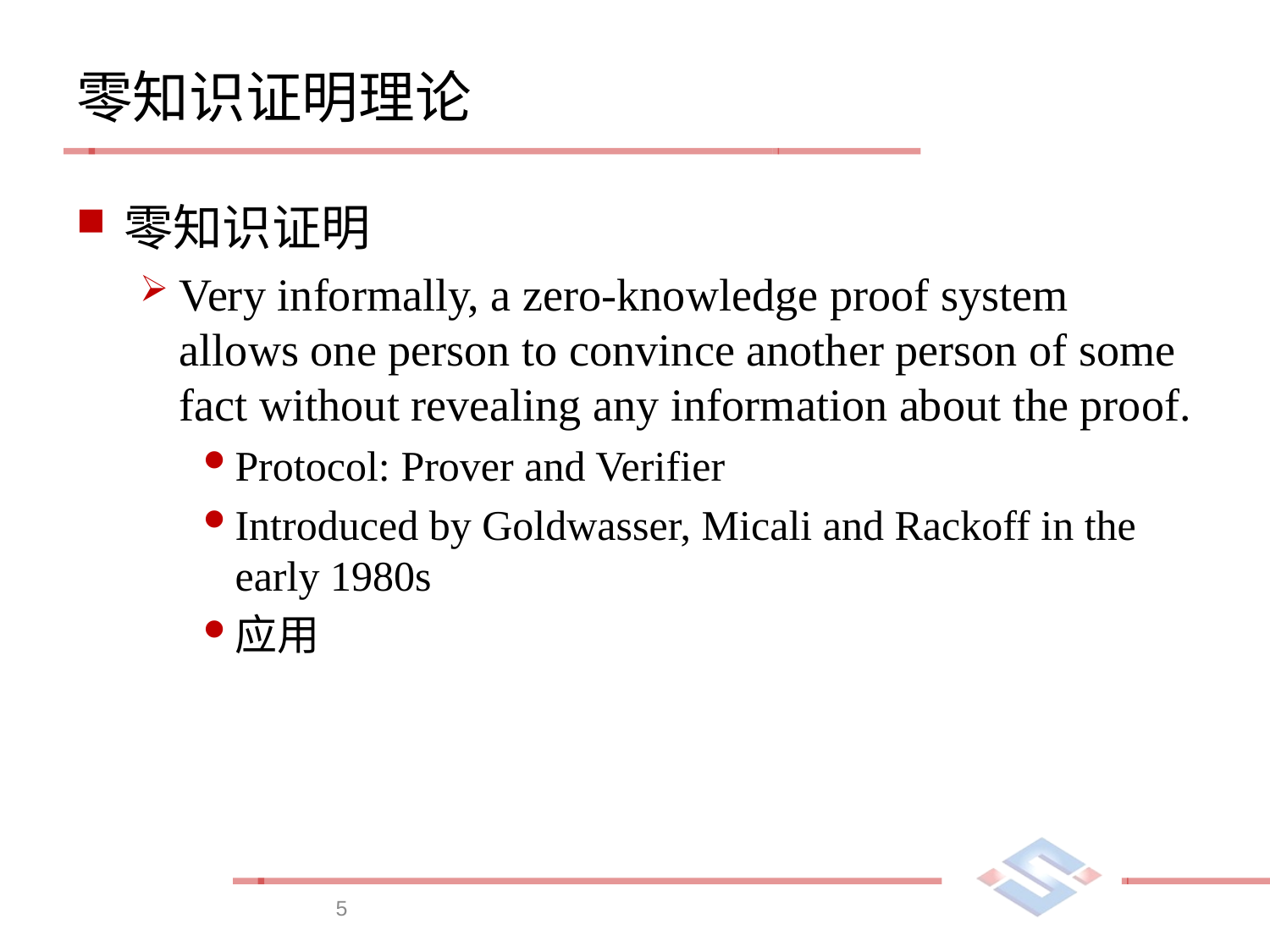

# 零知识证明理论
零知识证明
Very informally, a zero-knowledge proof system allows one person to convince another person of some fact without revealing any information about the proof.
Protocol: Prover and Verifier
Introduced by Goldwasser, Micali and Rackoff in the early 1980s
应用